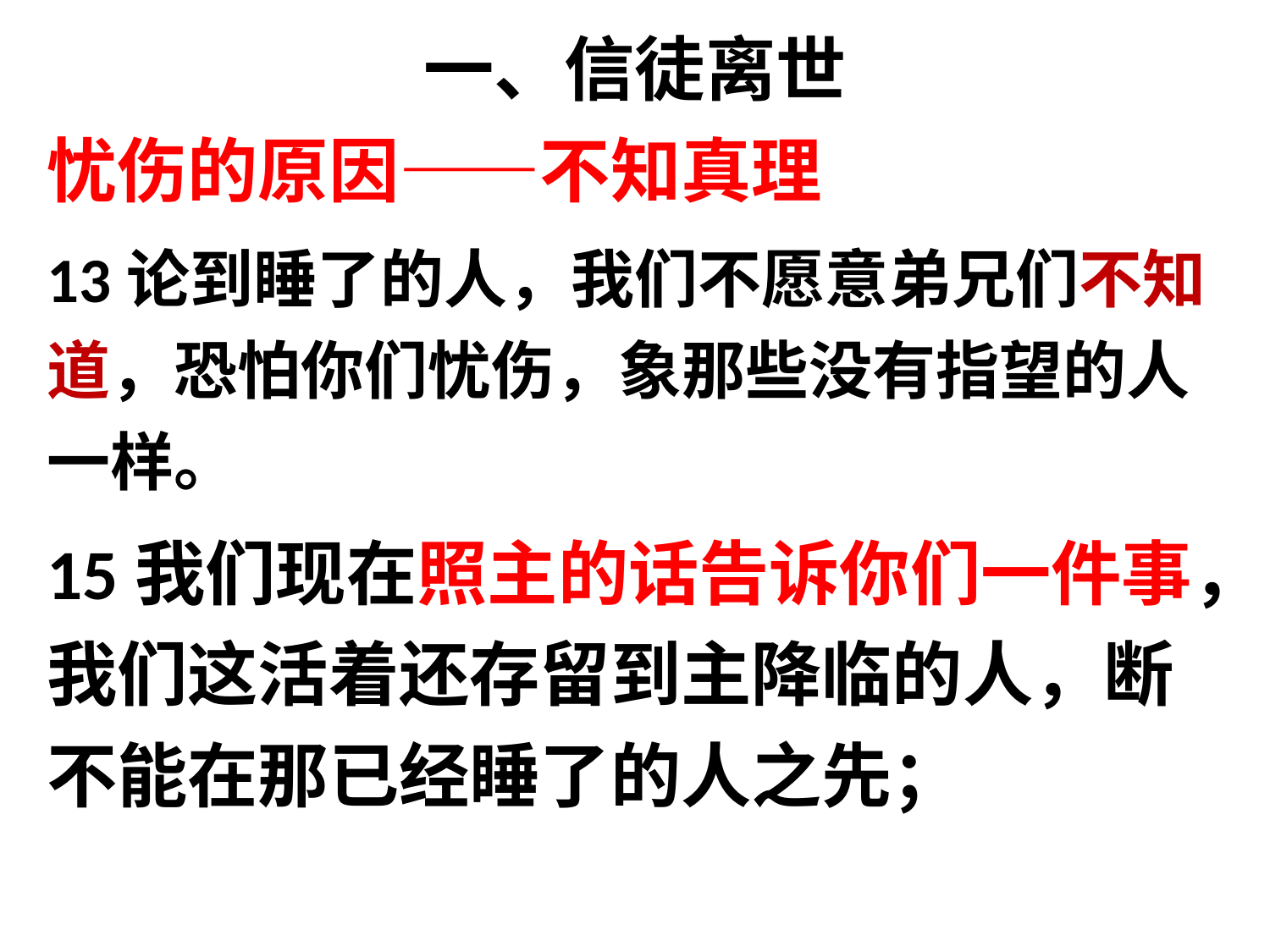

# 一、信徒离世
忧伤的原因——不知真理
13论到睡了的人，我们不愿意弟兄们不知道，恐怕你们忧伤，象那些没有指望的人一样。
15我们现在照主的话告诉你们一件事，我们这活着还存留到主降临的人，断不能在那已经睡了的人之先；